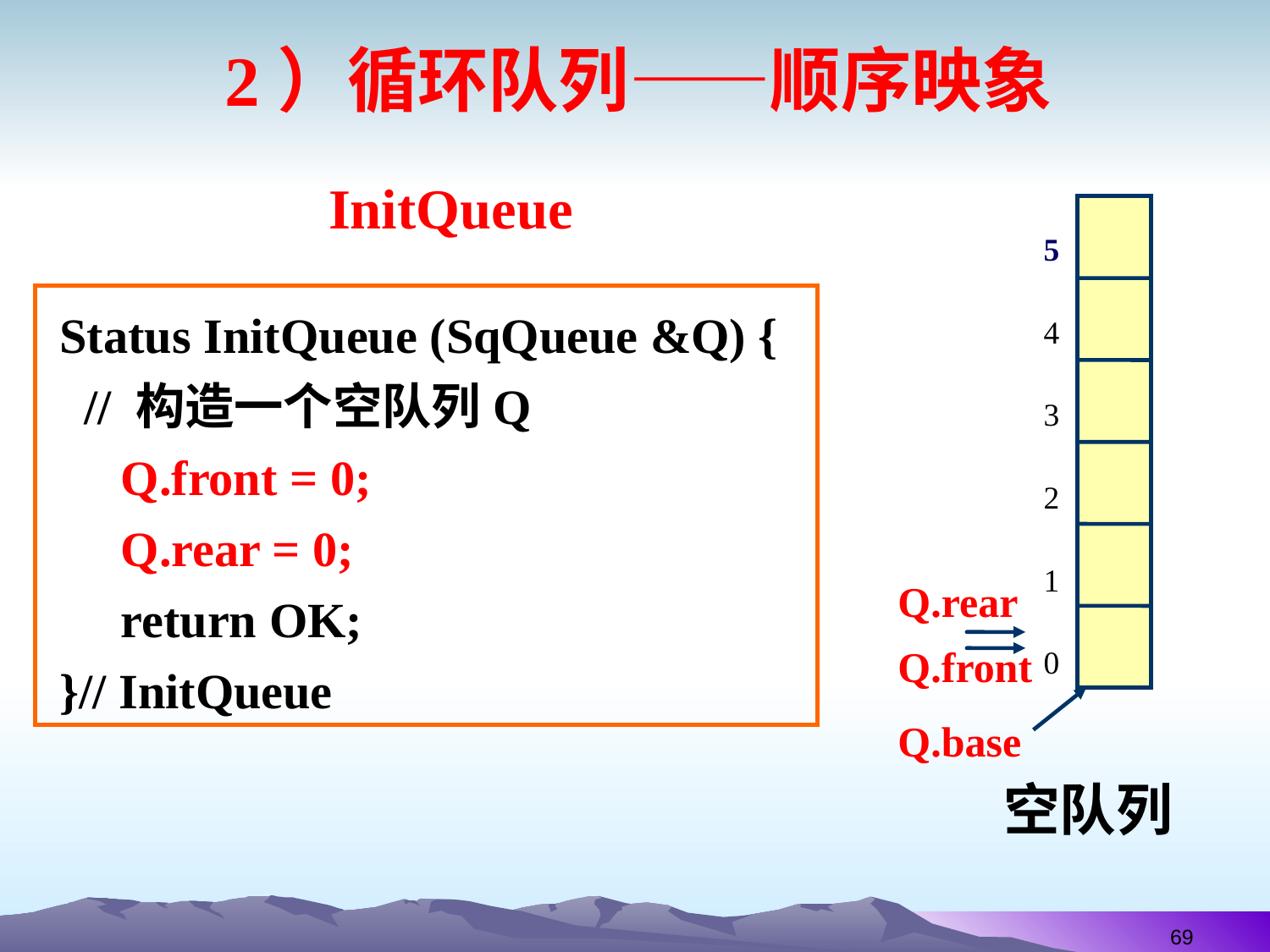

2）循环队列——顺序映象
InitQueue
| 5 |
| --- |
| 4 |
| 3 |
| 2 |
| 1 |
| 0 |

Q.rear

Q.front

Q.base
空队列
 Status InitQueue (SqQueue &Q) {
   // 构造一个空队列Q
      Q.front = 0;
      Q.rear = 0;
      return OK;
 }// InitQueue
69